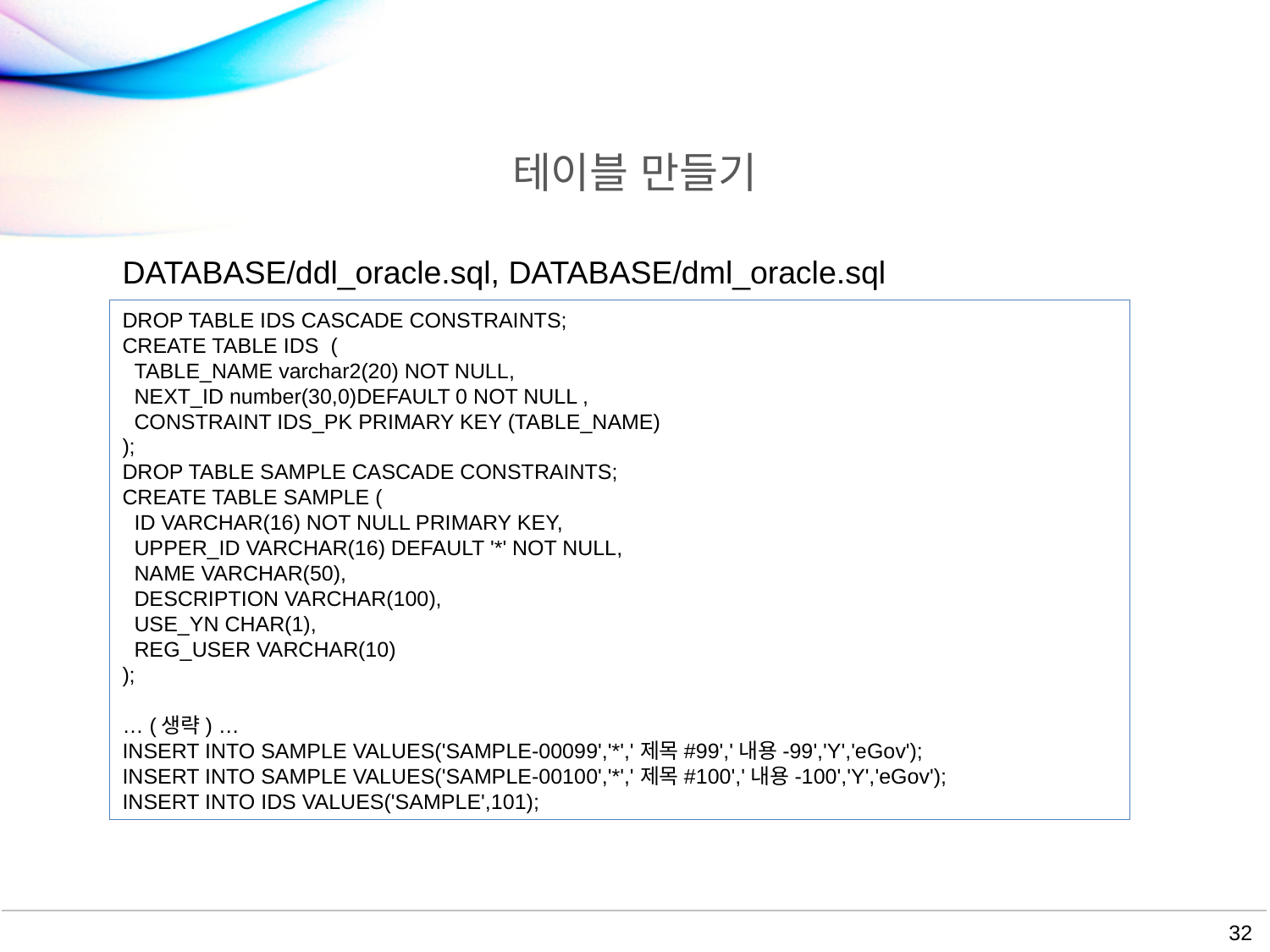

# 테이블 만들기
DATABASE/ddl_oracle.sql, DATABASE/dml_oracle.sql
DROP TABLE IDS CASCADE CONSTRAINTS;
CREATE TABLE IDS  (
  TABLE_NAME varchar2(20) NOT NULL,
  NEXT_ID number(30,0)DEFAULT 0 NOT NULL ,
  CONSTRAINT IDS_PK PRIMARY KEY (TABLE_NAME)
);
DROP TABLE SAMPLE CASCADE CONSTRAINTS;
CREATE TABLE SAMPLE (
  ID VARCHAR(16) NOT NULL PRIMARY KEY,
  UPPER_ID VARCHAR(16) DEFAULT '*' NOT NULL,
  NAME VARCHAR(50),
  DESCRIPTION VARCHAR(100),
  USE_YN CHAR(1),
  REG_USER VARCHAR(10)
);

… (생략) …
INSERT INTO SAMPLE VALUES('SAMPLE-00099','*','제목#99','내용-99','Y','eGov');
INSERT INTO SAMPLE VALUES('SAMPLE-00100','*','제목#100','내용-100','Y','eGov');
INSERT INTO IDS VALUES('SAMPLE',101);
32